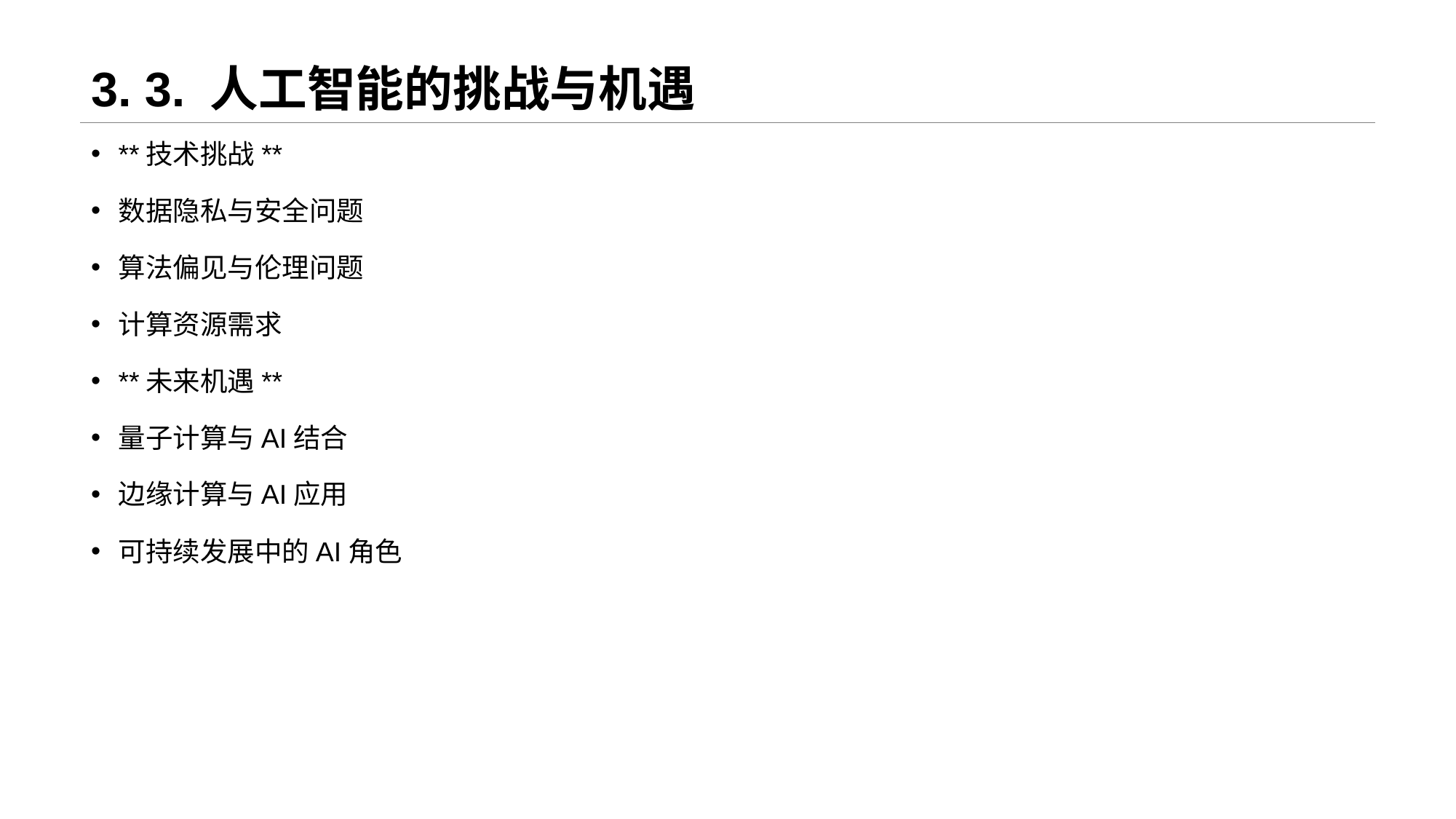

# 3. 3. 人工智能的挑战与机遇
**技术挑战**
数据隐私与安全问题
算法偏见与伦理问题
计算资源需求
**未来机遇**
量子计算与AI结合
边缘计算与AI应用
可持续发展中的AI角色